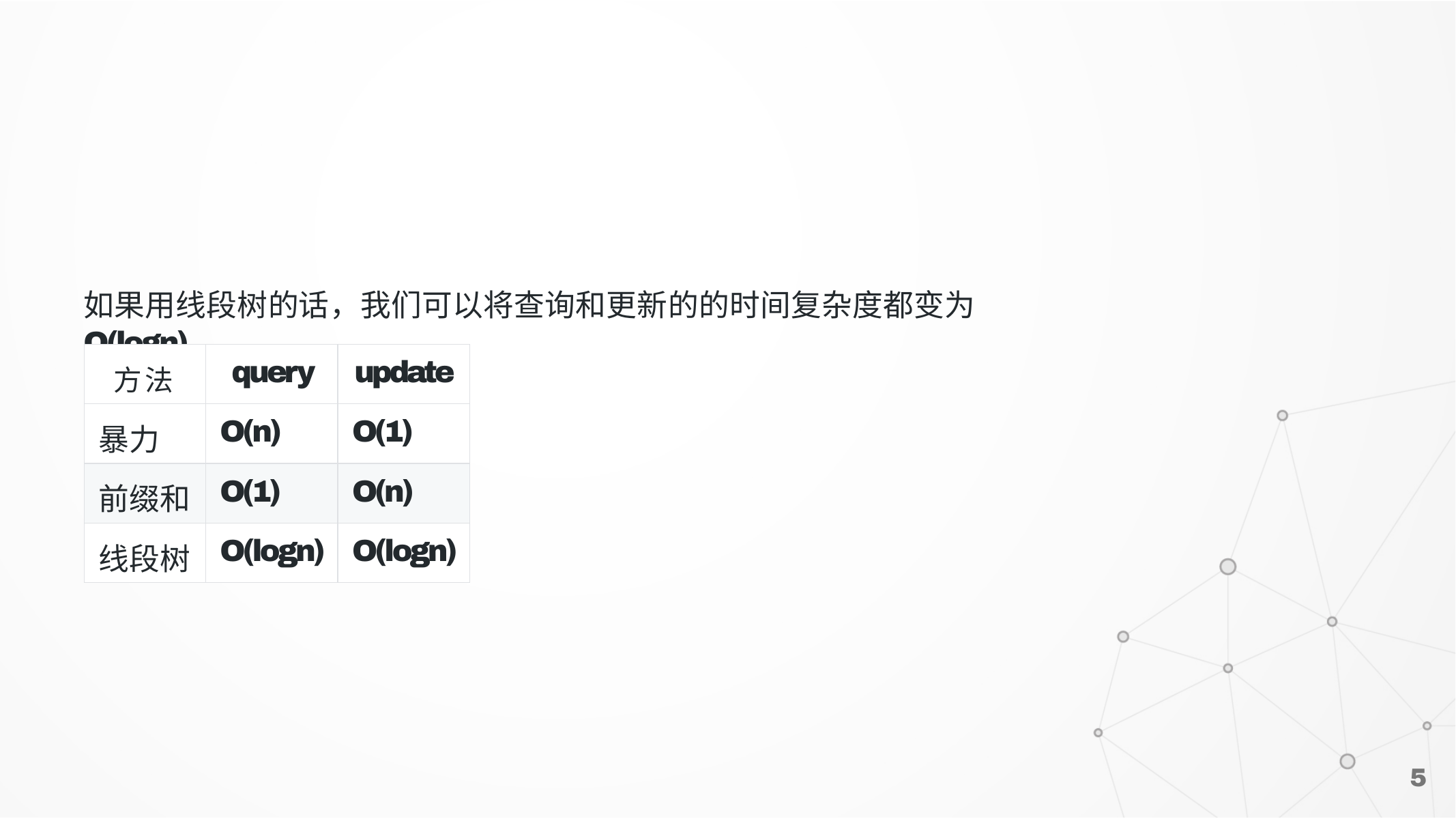

# 如果用线段树的话，我们可以将查询和更新的的时间复杂度都变为O(logn)
| 方法 | query | update |
| --- | --- | --- |
| 暴力 | O(n) | O(1) |
| 前缀和 | O(1) | O(n) |
| 线段树 | O(logn) | O(logn) |
5